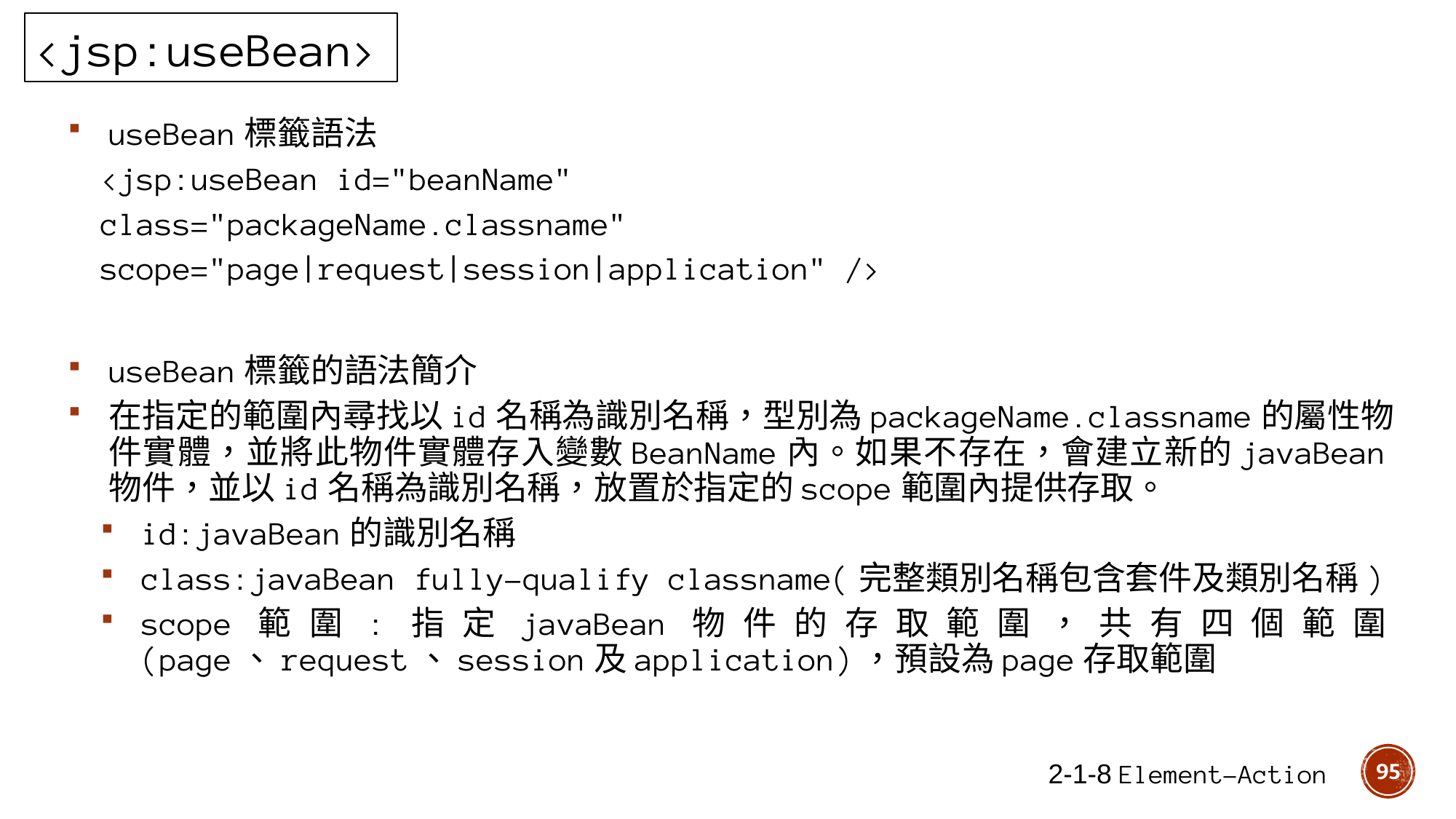

<jsp:useBean>
useBean標籤語法
<jsp:useBean id="beanName"
class="packageName.classname"
scope="page|request|session|application" />

useBean標籤的語法簡介
在指定的範圍內尋找以id名稱為識別名稱，型別為packageName.classname的屬性物件實體，並將此物件實體存入變數BeanName內。如果不存在，會建立新的javaBean物件，並以id名稱為識別名稱，放置於指定的scope範圍內提供存取。
id:javaBean的識別名稱
class:javaBean fully-qualify classname(完整類別名稱包含套件及類別名稱)
scope範圍:指定javaBean物件的存取範圍，共有四個範圍(page、request、session及application)，預設為page存取範圍
95
2-1-8 Element-Action